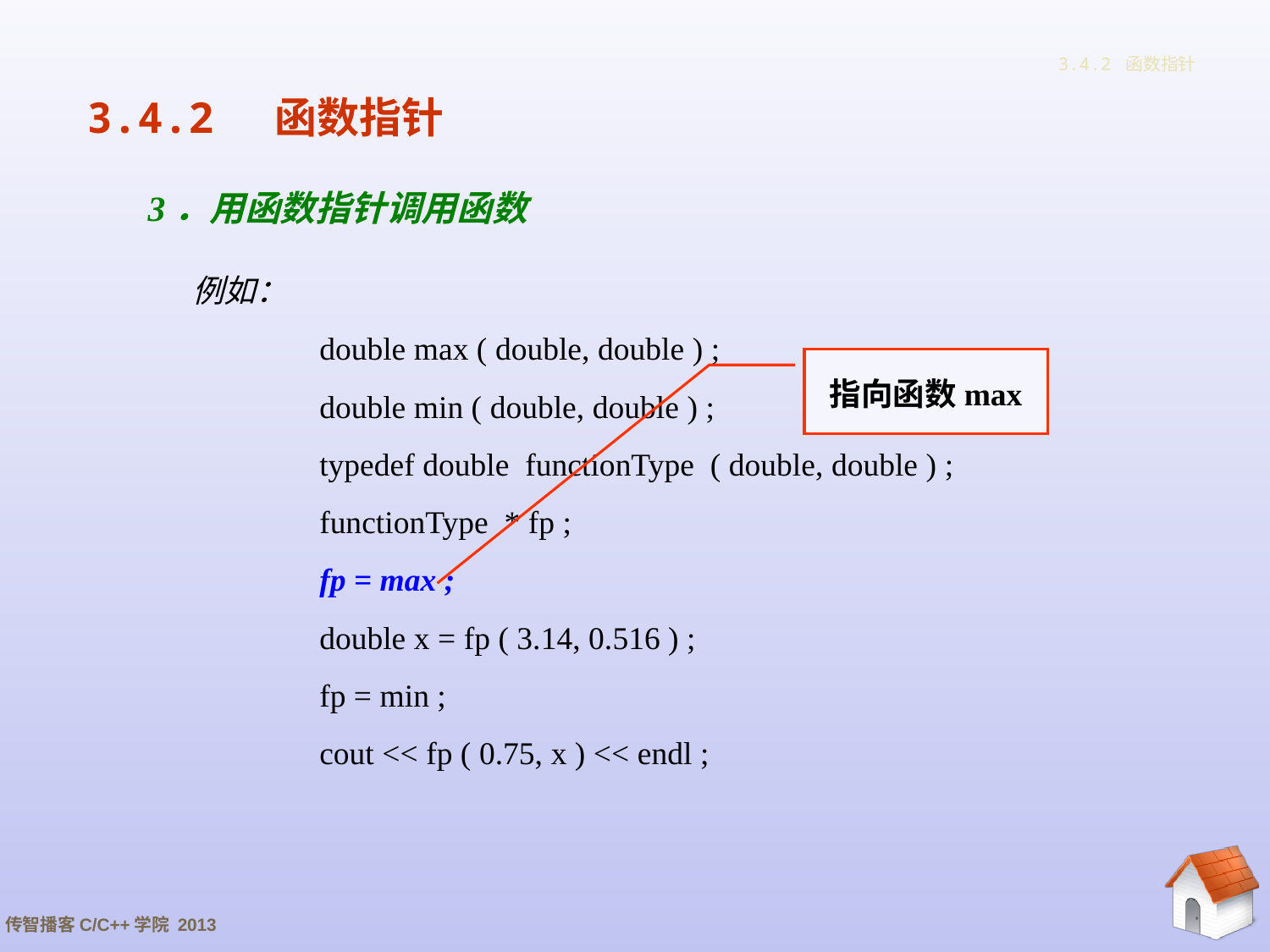

# 3.4.2 函数指针
3.4.2  函数指针
3．用函数指针调用函数
例如：
	double max ( double, double ) ;
	double min ( double, double ) ;
	typedef double  functionType  ( double, double ) ;
	functionType  * fp ;
	fp = max ;
	double x = fp ( 3.14, 0.516 ) ;
	fp = min ;
	cout << fp ( 0.75, x ) << endl ;
指向函数max